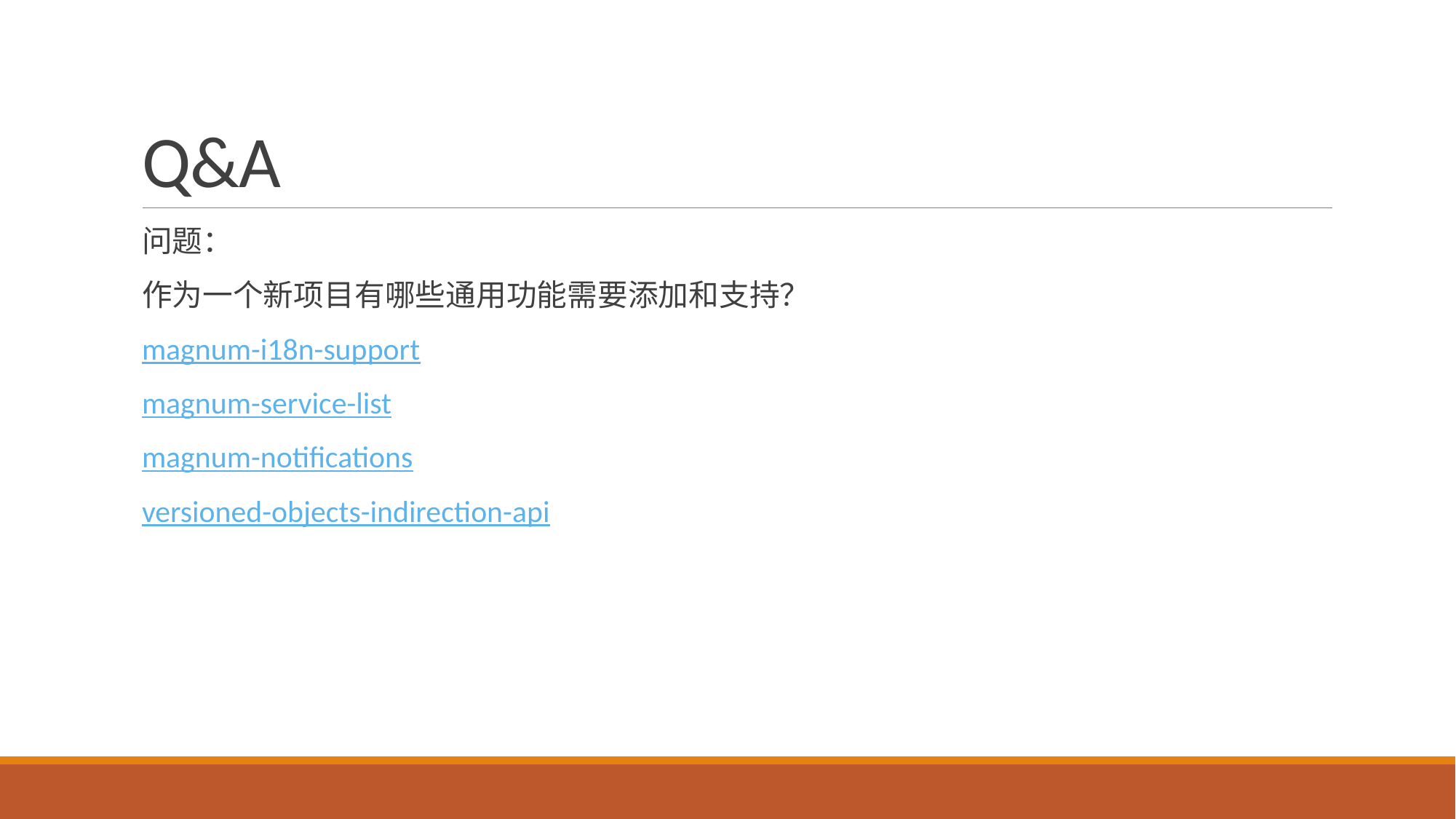

# Q&A
问题：
作为一个新项目有哪些通用功能需要添加和支持？
magnum-i18n-support
magnum-service-list
magnum-notifications
versioned-objects-indirection-api